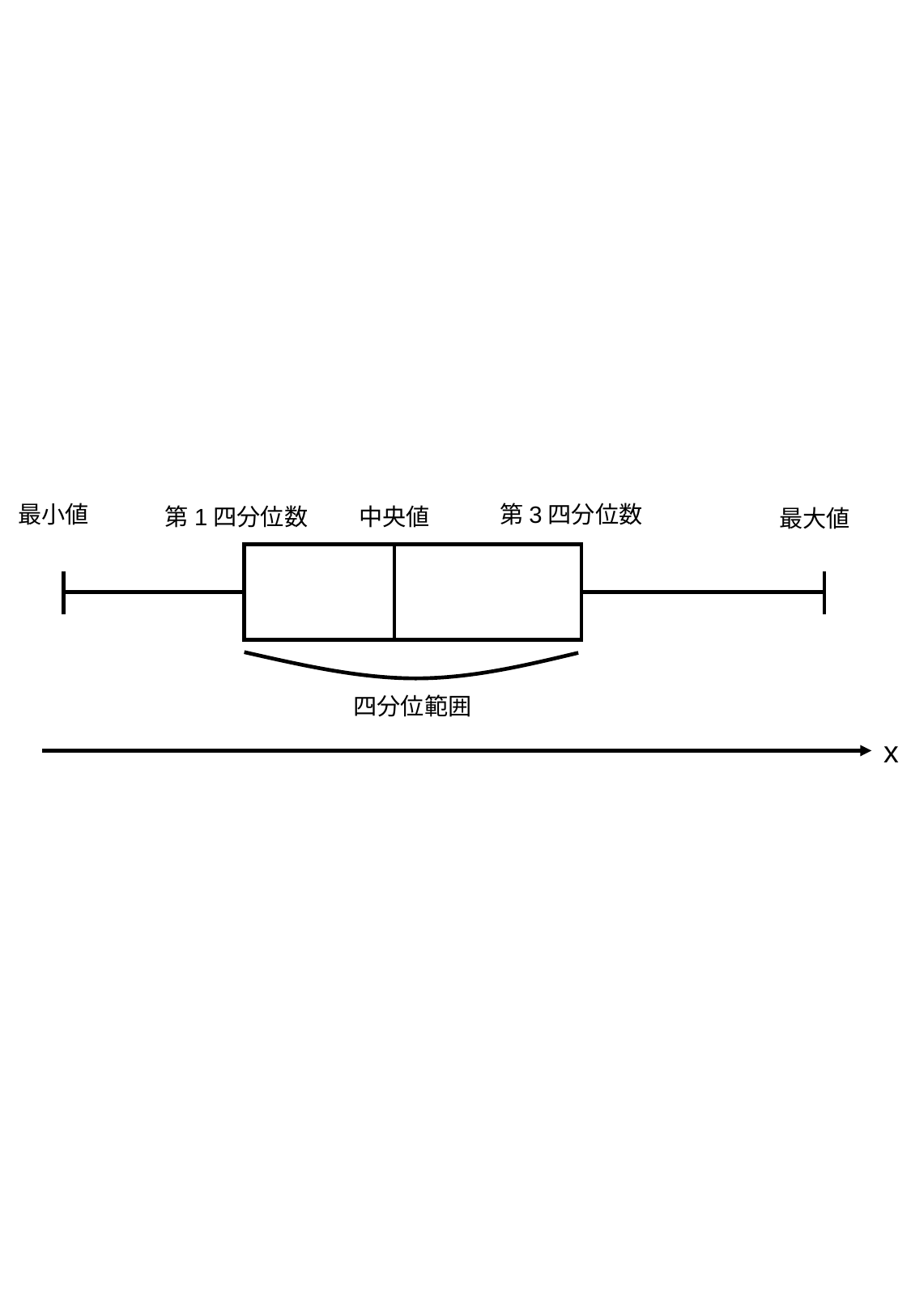

最小値
第3四分位数
中央値
第1四分位数
最大値

四分位範囲
x